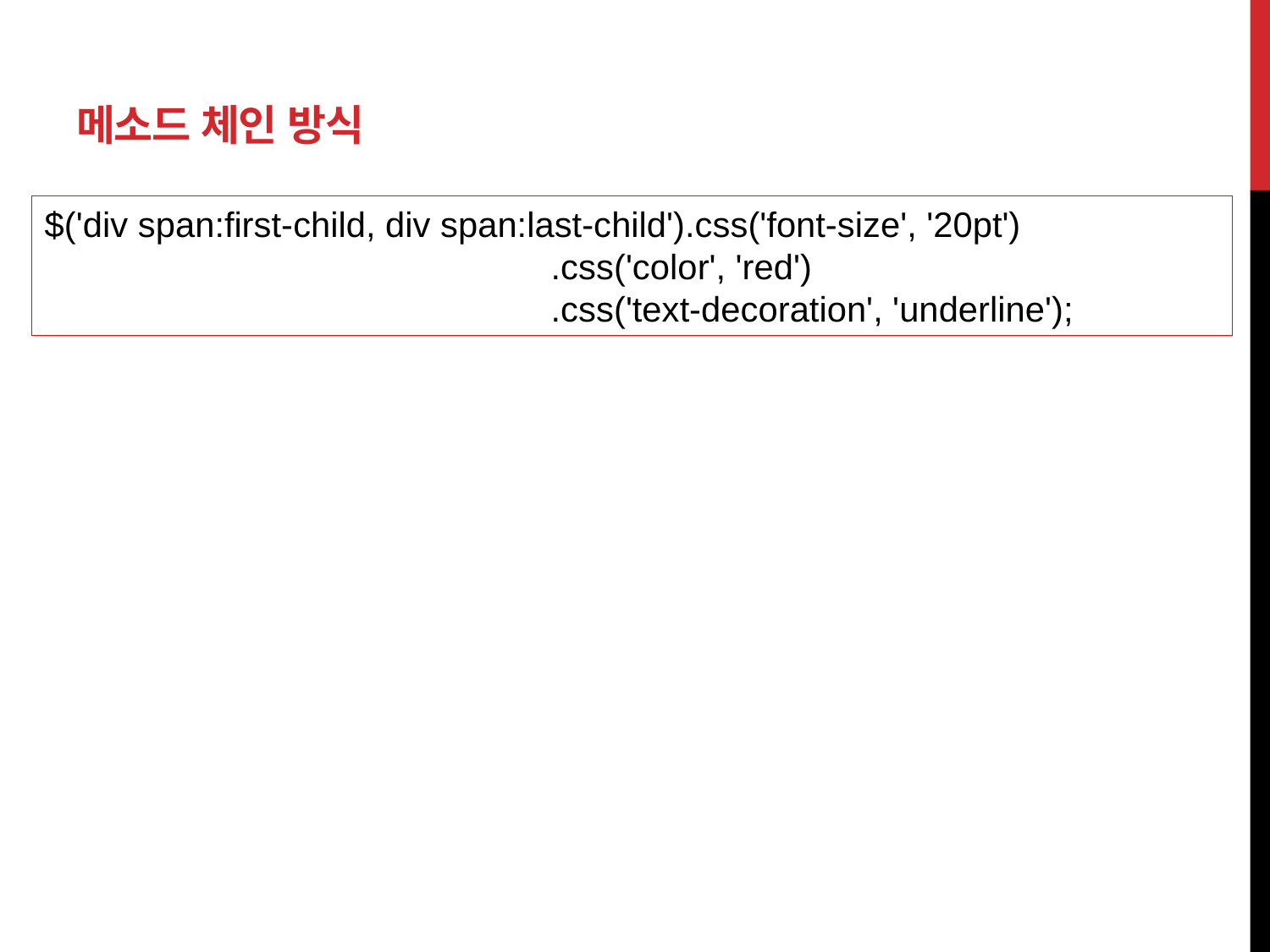

# 메소드 체인 방식
$('div span:first-child, div span:last-child').css('font-size', '20pt')
                                                    .css('color', 'red')
                                                    .css('text-decoration', 'underline');